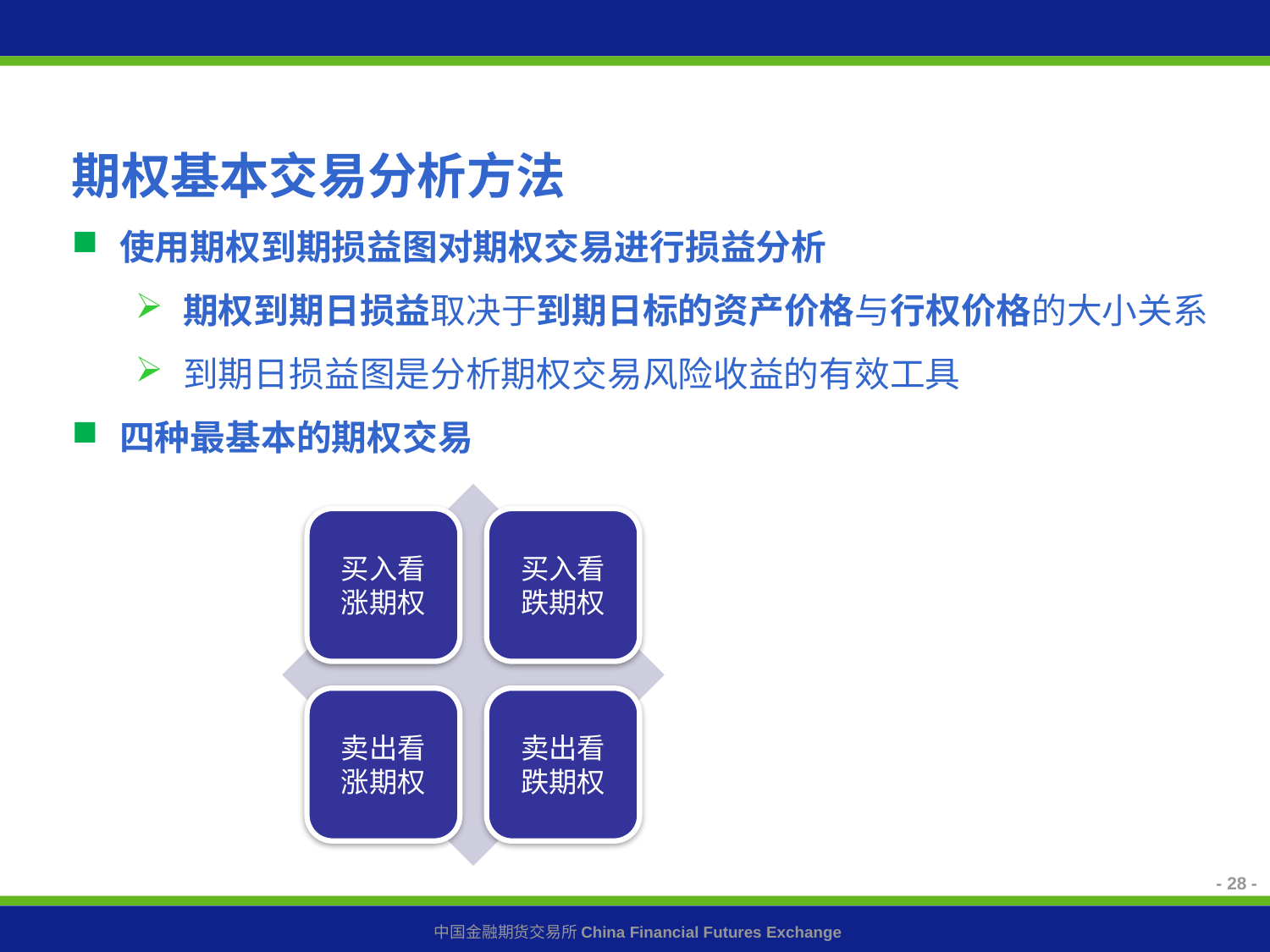

期权基本交易分析方法
使用期权到期损益图对期权交易进行损益分析
期权到期日损益取决于到期日标的资产价格与行权价格的大小关系
到期日损益图是分析期权交易风险收益的有效工具
四种最基本的期权交易
买入看涨期权
买入看跌期权
卖出看涨期权
卖出看跌期权
- 28 -